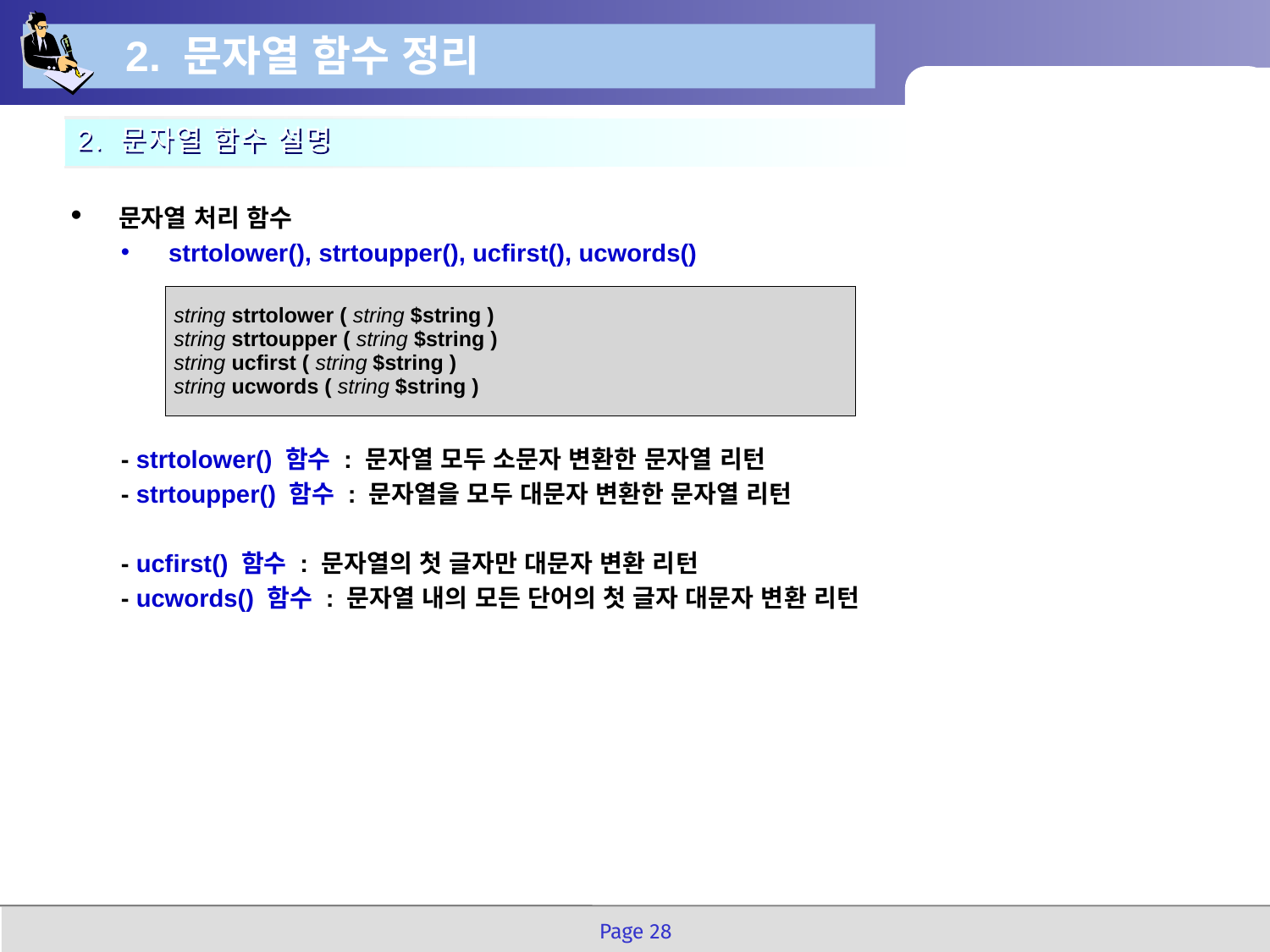

2. 문자열 함수 정리
2. 문자열 함수 설명

문자열 처리 함수
strtolower(), strtoupper(), ucfirst(), ucwords()

- strtolower() 함수 : 문자열 모두 소문자 변환한 문자열 리턴
- strtoupper() 함수 : 문자열을 모두 대문자 변환한 문자열 리턴

- ucfirst() 함수 : 문자열의 첫 글자만 대문자 변환 리턴
- ucwords() 함수 : 문자열 내의 모든 단어의 첫 글자 대문자 변환 리턴
| string strtolower ( string $string ) string strtoupper ( string $string ) string ucfirst ( string $string ) string ucwords ( string $string ) |
| --- |
Page 28